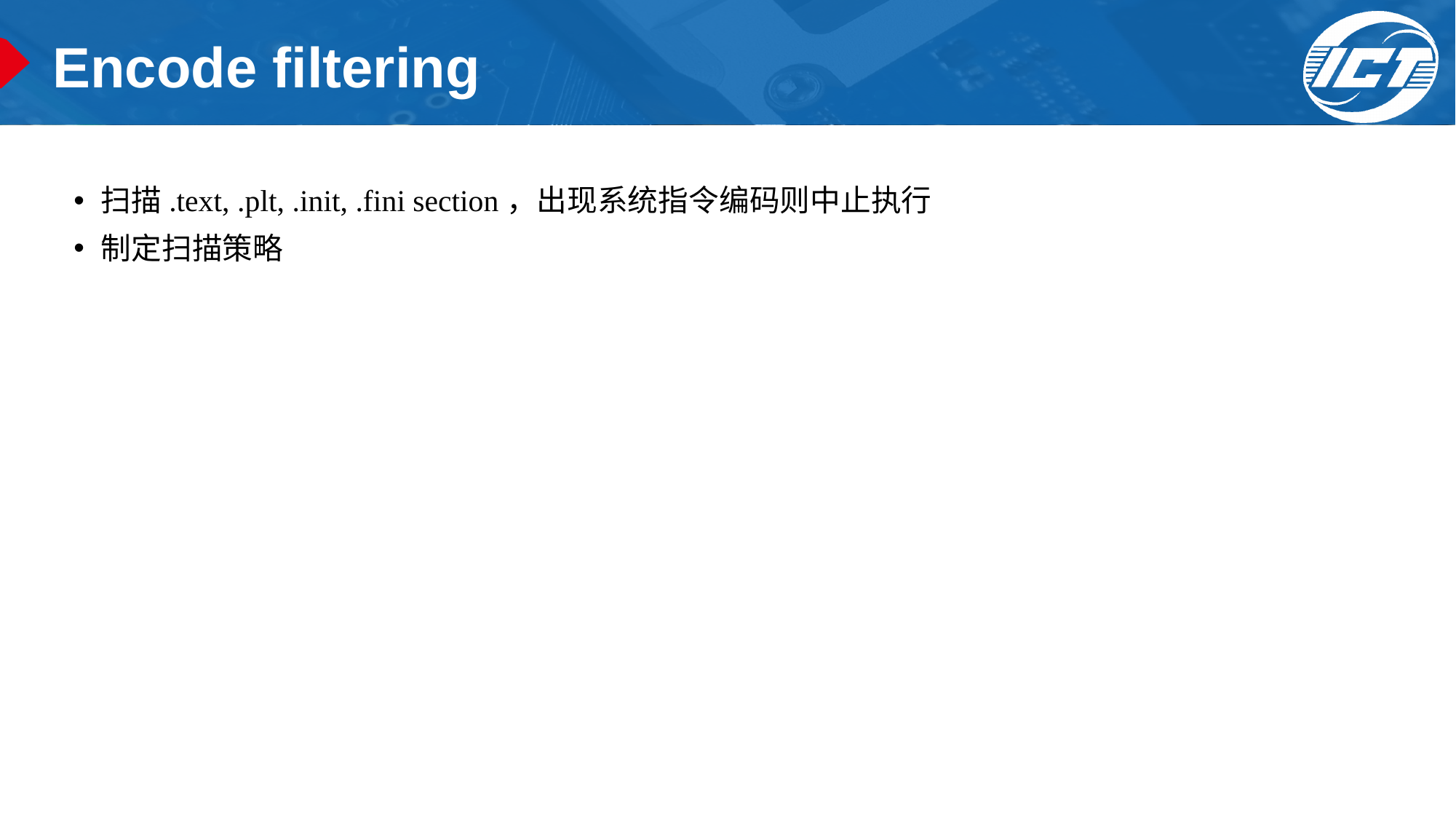

# Encode filtering
扫描.text, .plt, .init, .fini section，出现系统指令编码则中止执行
制定扫描策略